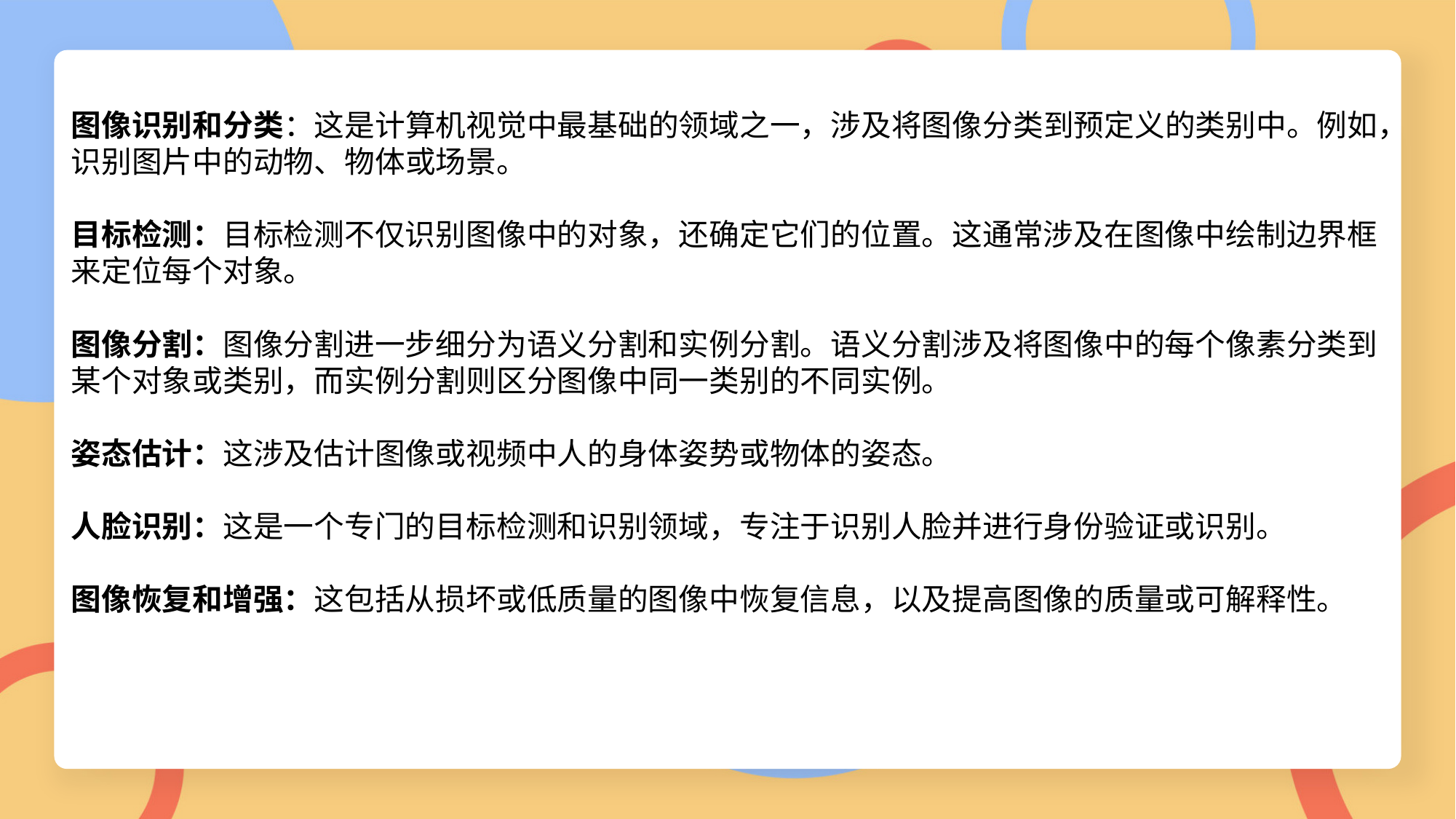

图像识别和分类：这是计算机视觉中最基础的领域之一，涉及将图像分类到预定义的类别中。例如，识别图片中的动物、物体或场景。

目标检测：目标检测不仅识别图像中的对象，还确定它们的位置。这通常涉及在图像中绘制边界框来定位每个对象。

图像分割：图像分割进一步细分为语义分割和实例分割。语义分割涉及将图像中的每个像素分类到某个对象或类别，而实例分割则区分图像中同一类别的不同实例。

姿态估计：这涉及估计图像或视频中人的身体姿势或物体的姿态。

人脸识别：这是一个专门的目标检测和识别领域，专注于识别人脸并进行身份验证或识别。

图像恢复和增强：这包括从损坏或低质量的图像中恢复信息，以及提高图像的质量或可解释性。